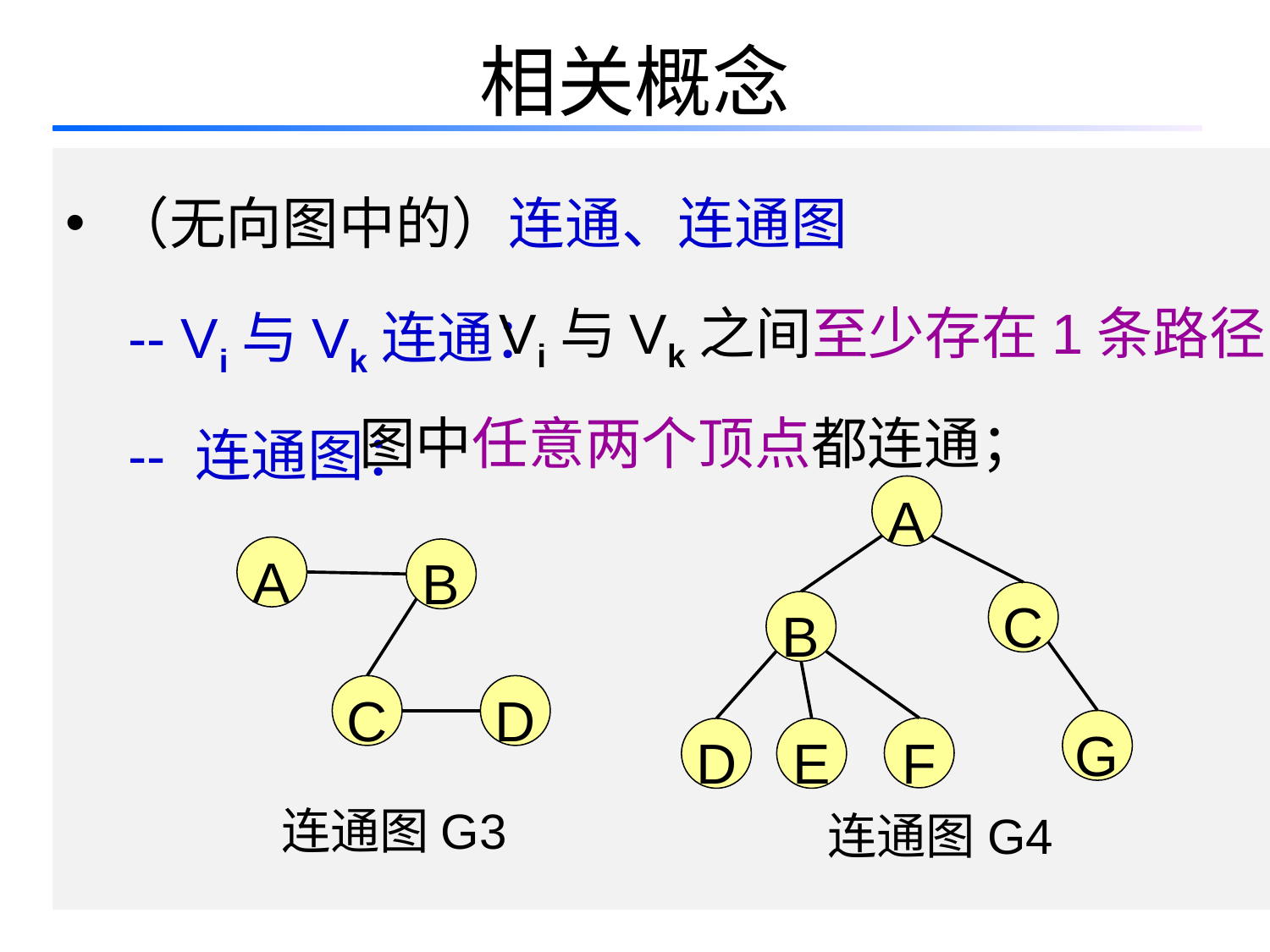

# 相关概念

（无向图中的）连通、连通图
    -- Vi与Vk连通：
    -- 连通图：
Vi与Vk之间至少存在1条路径；
图中任意两个顶点都连通；
A
A
B
C
B
C
D
G
F
D
E
连通图G3
连通图G4